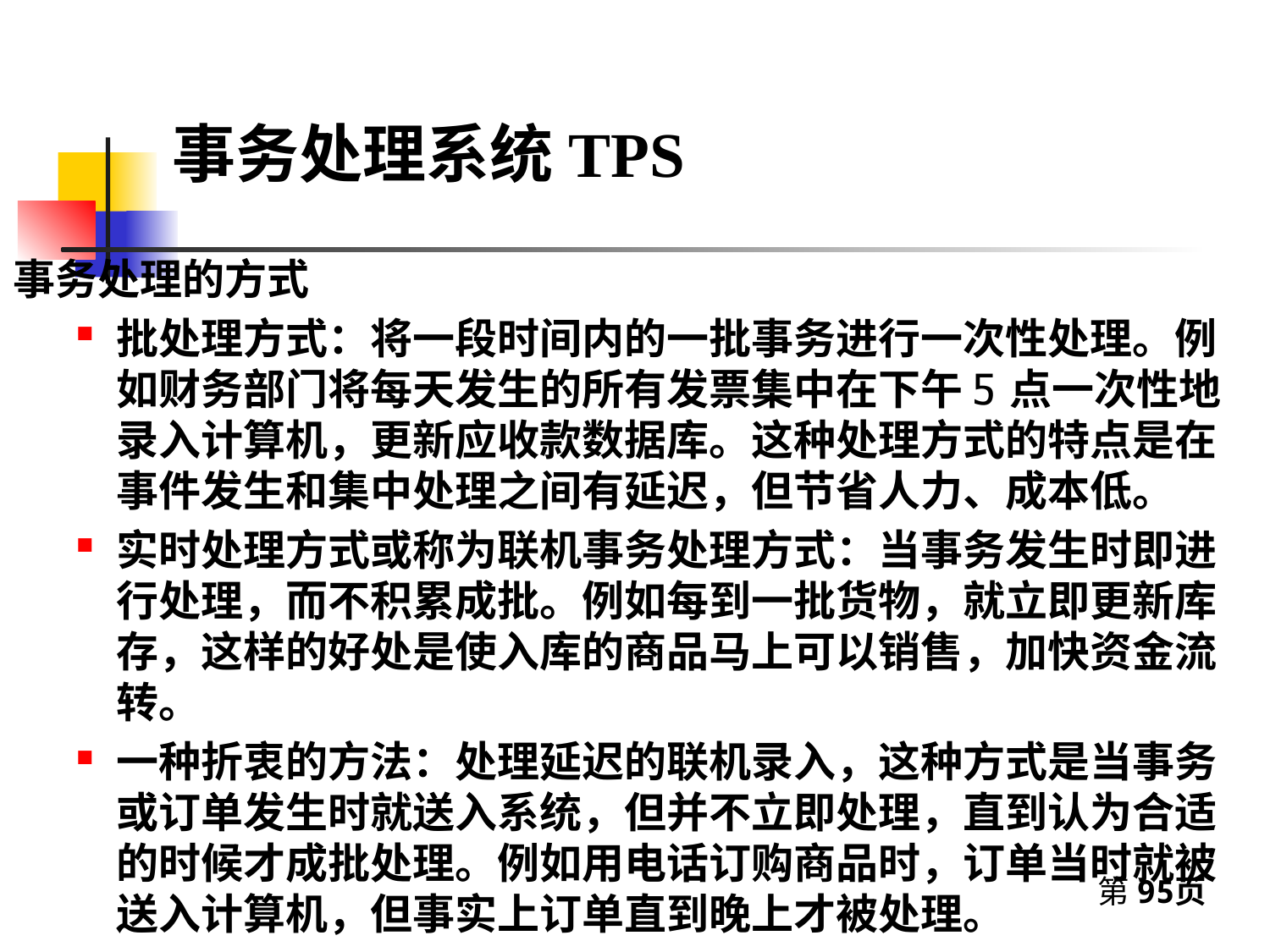

# 事务处理系统TPS
事务处理的方式
批处理方式：将一段时间内的一批事务进行一次性处理。例如财务部门将每天发生的所有发票集中在下午5点一次性地录入计算机，更新应收款数据库。这种处理方式的特点是在事件发生和集中处理之间有延迟，但节省人力、成本低。
实时处理方式或称为联机事务处理方式：当事务发生时即进行处理，而不积累成批。例如每到一批货物，就立即更新库存，这样的好处是使入库的商品马上可以销售，加快资金流转。
一种折衷的方法：处理延迟的联机录入，这种方式是当事务或订单发生时就送入系统，但并不立即处理，直到认为合适的时候才成批处理。例如用电话订购商品时，订单当时就被送入计算机，但事实上订单直到晚上才被处理。